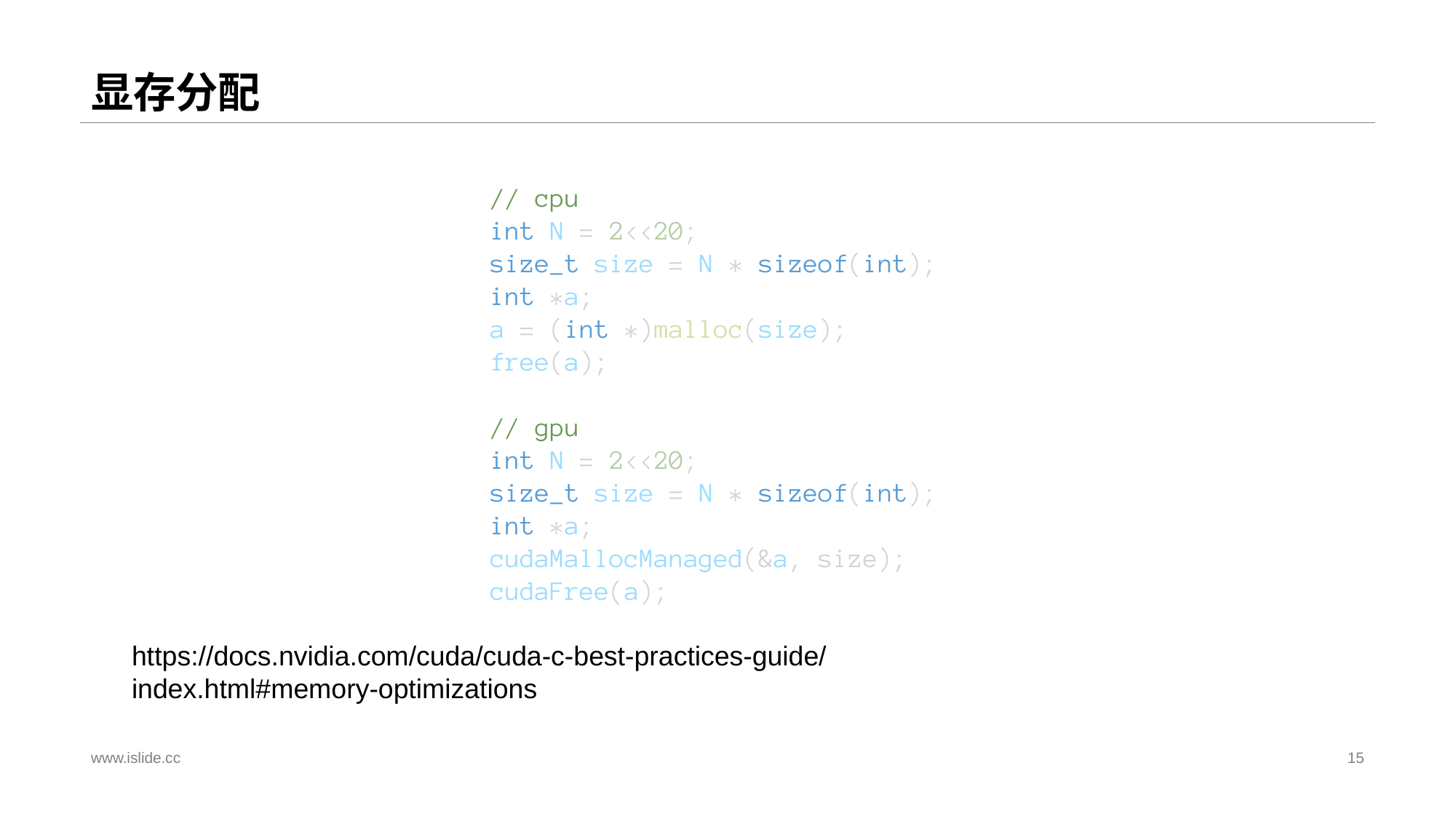

# 显存分配
// cpu
int N = 2<<20;
size_t size = N * sizeof(int);
int *a;
a = (int *)malloc(size);
free(a);
// gpu
int N = 2<<20;
size_t size = N * sizeof(int);
int *a;
cudaMallocManaged(&a, size);
cudaFree(a);
https://docs.nvidia.com/cuda/cuda-c-best-practices-guide/index.html#memory-optimizations
www.islide.cc
15